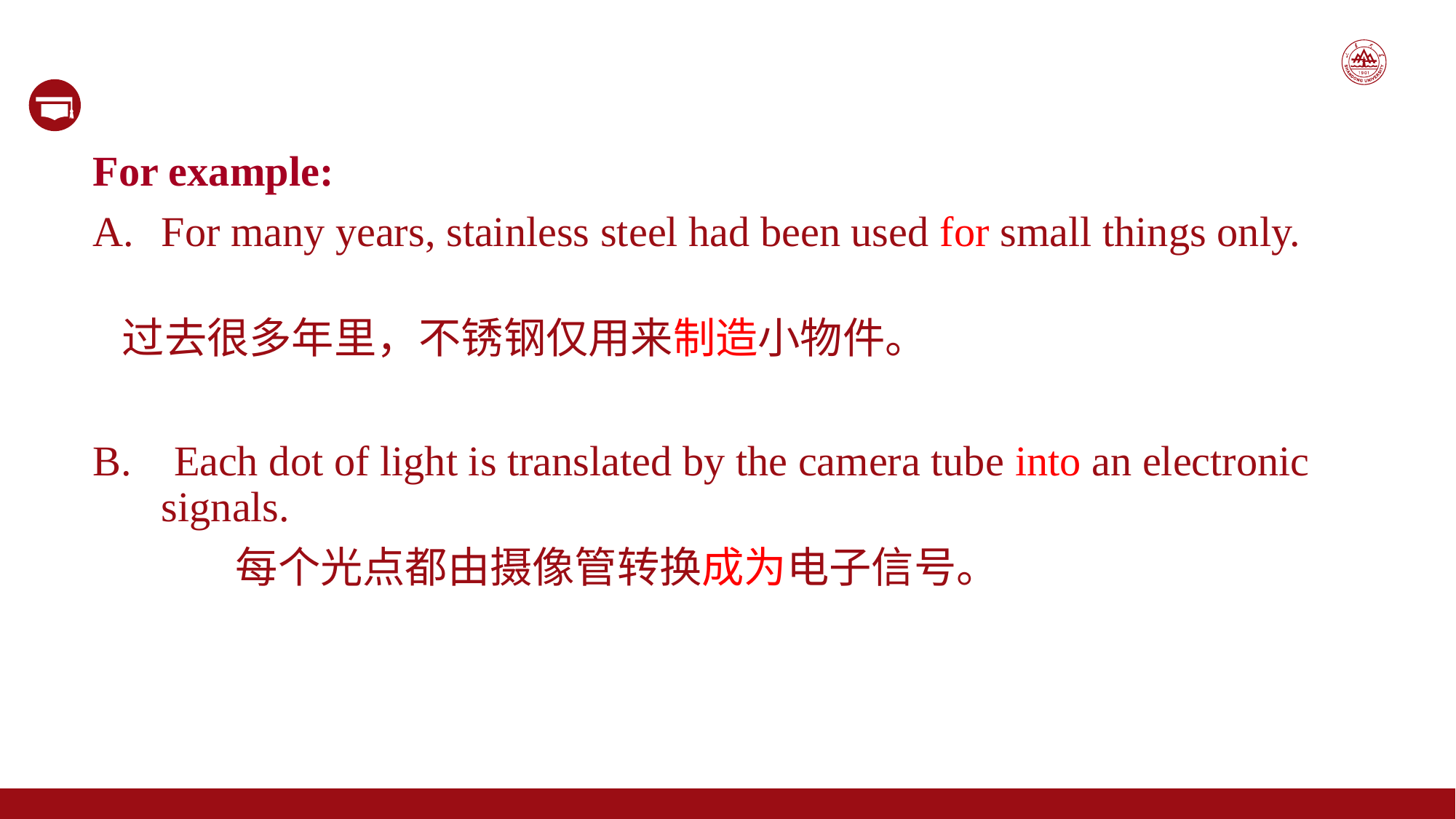

For example:
For many years, stainless steel had been used for small things only.
  过去很多年里，不锈钢仅用来制造小物件。

B.    Each dot of light is translated by the camera tube into an electronic signals.
              每个光点都由摄像管转换成为电子信号。